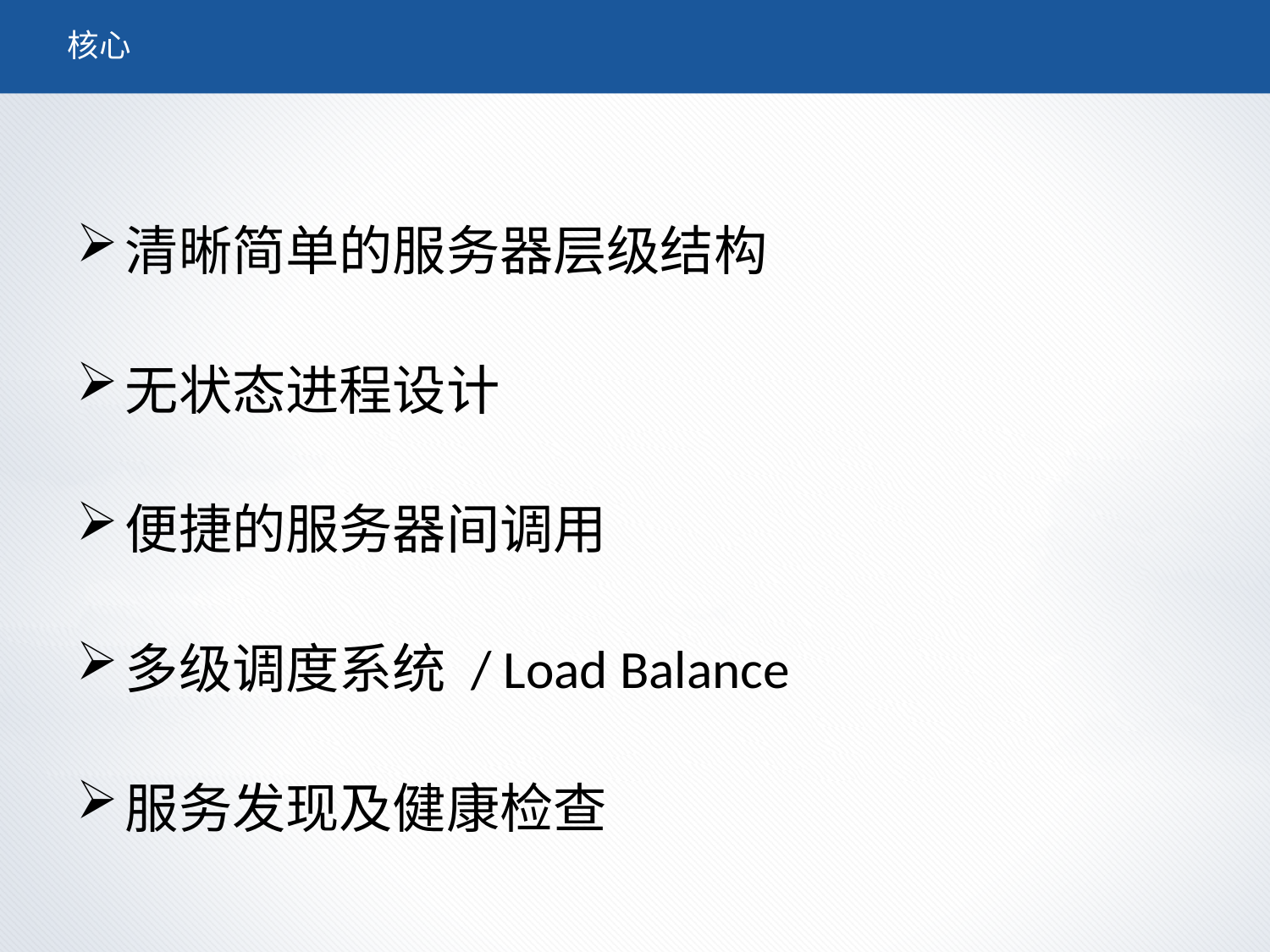

核心
清晰简单的服务器层级结构
无状态进程设计
便捷的服务器间调用
多级调度系统 / Load Balance
服务发现及健康检查